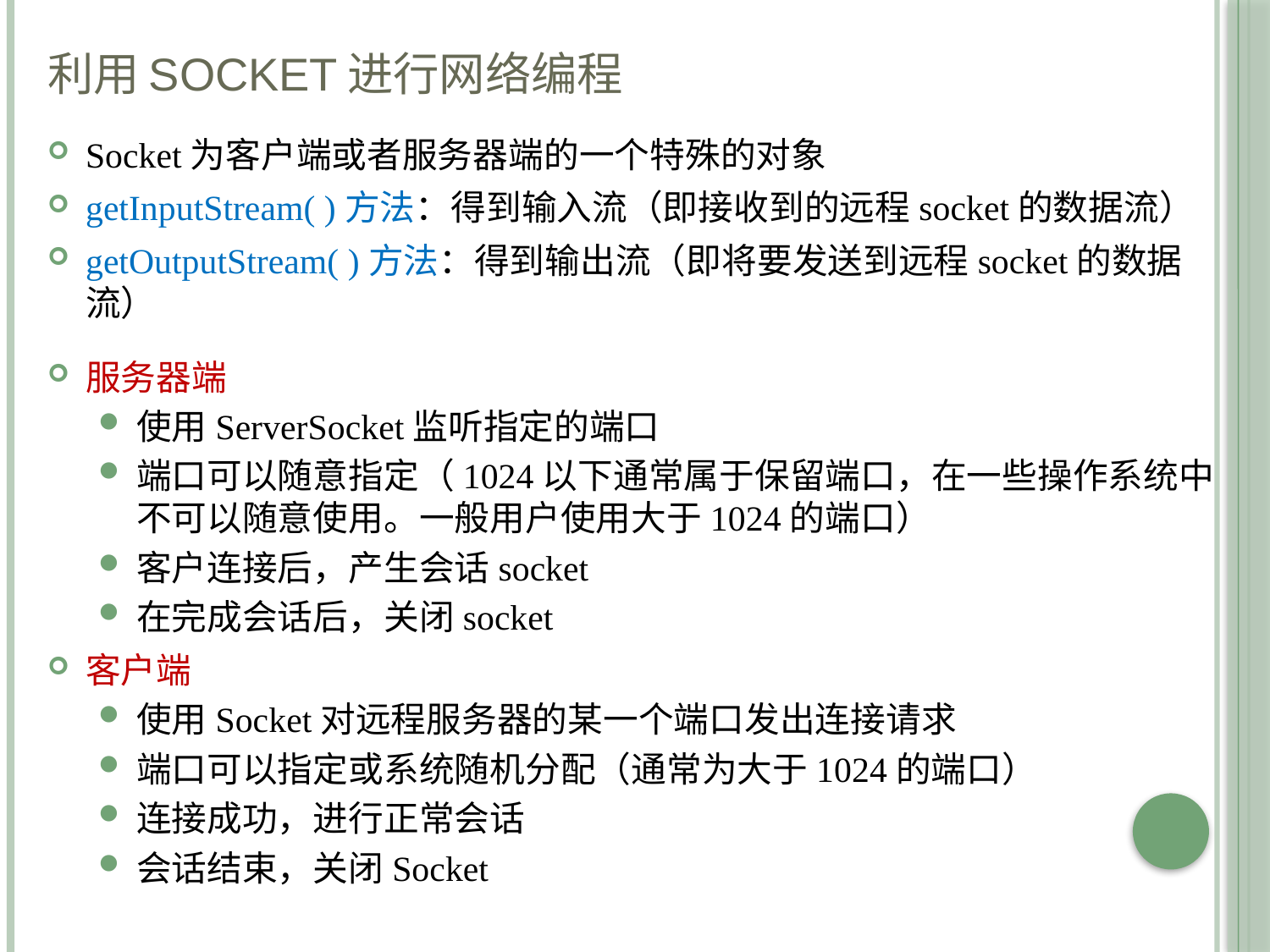

# 利用Socket进行网络编程
Socket为客户端或者服务器端的一个特殊的对象
getInputStream( )方法：得到输入流（即接收到的远程socket的数据流）
getOutputStream( )方法：得到输出流（即将要发送到远程socket的数据流）
服务器端
使用ServerSocket监听指定的端口
端口可以随意指定（1024以下通常属于保留端口，在一些操作系统中不可以随意使用。一般用户使用大于1024的端口）
客户连接后，产生会话socket
在完成会话后，关闭socket
客户端
使用Socket对远程服务器的某一个端口发出连接请求
端口可以指定或系统随机分配（通常为大于1024的端口）
连接成功，进行正常会话
会话结束，关闭Socket